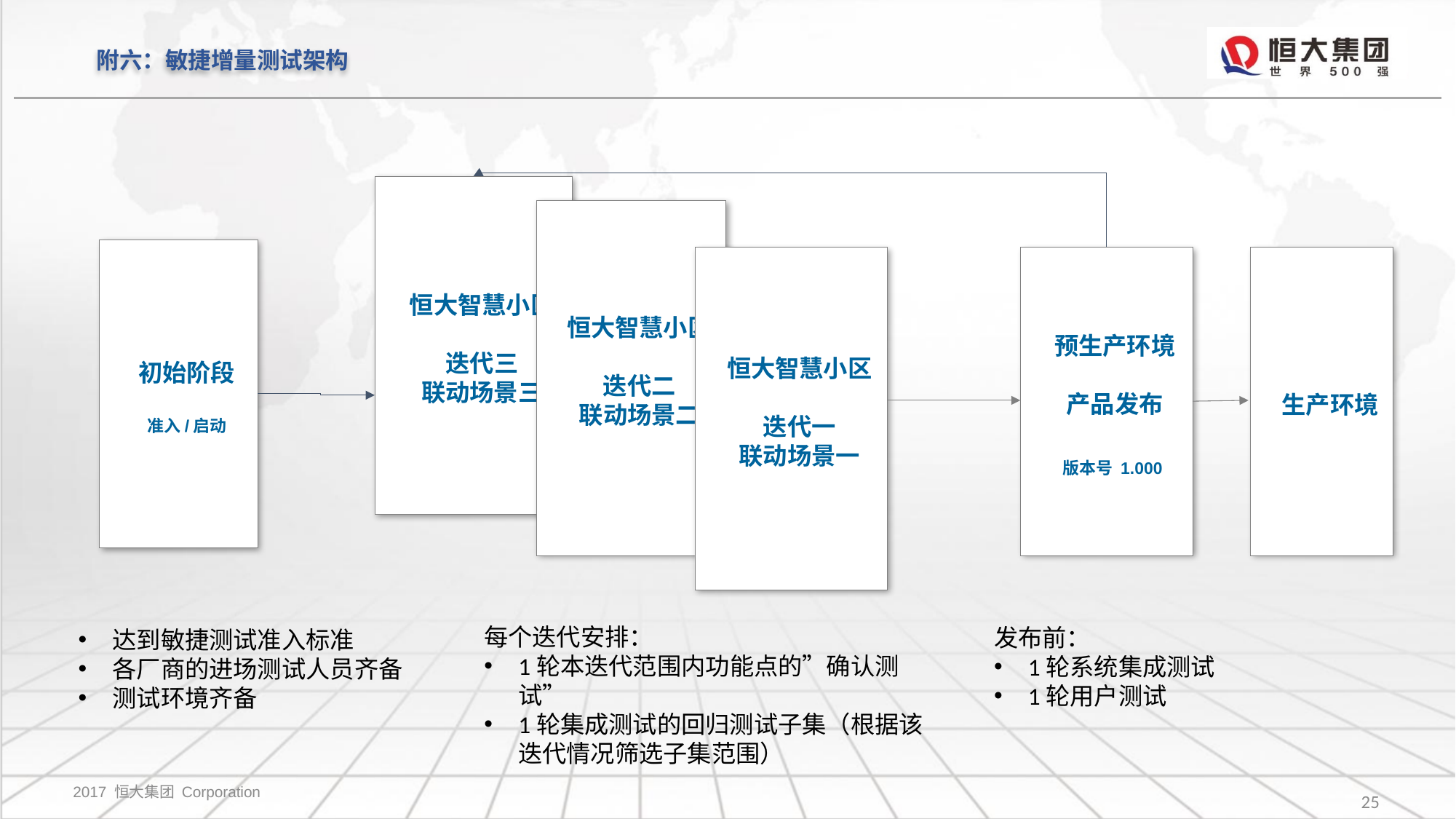

# 附六：敏捷增量测试架构
恒大智慧小区

迭代三
联动场景三
恒大智慧小区

迭代二
联动场景二

初始阶段

准入/启动
恒大智慧小区

迭代一
联动场景一

预生产环境

产品发布

版本号 1.000
生产环境
每个迭代安排：
1轮本迭代范围内功能点的”确认测试”
1轮集成测试的回归测试子集（根据该迭代情况筛选子集范围）
发布前：
1轮系统集成测试
1轮用户测试
达到敏捷测试准入标准
各厂商的进场测试人员齐备
测试环境齐备

2017 恒大集团 Corporation
25